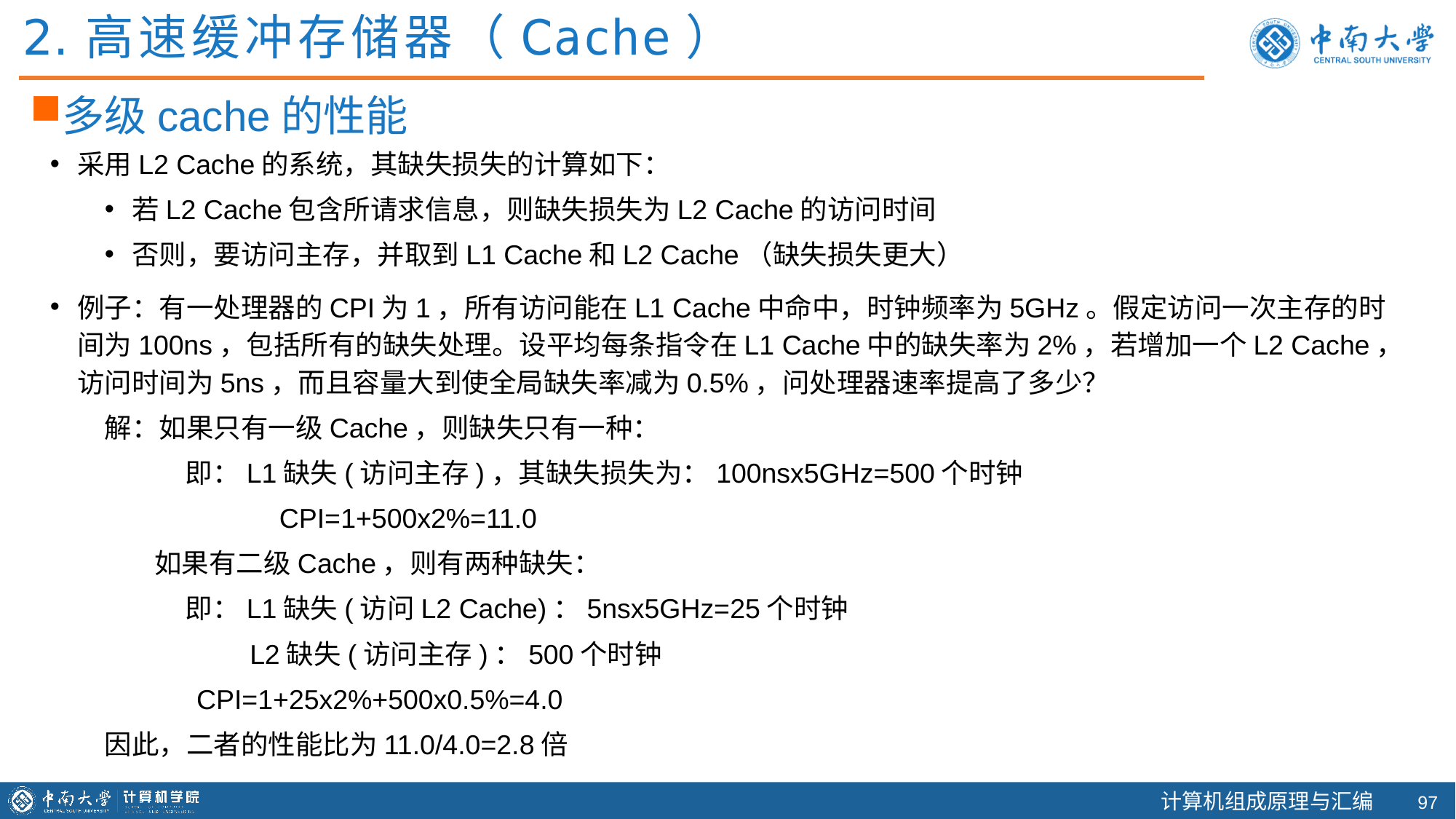

2.高速缓冲存储器（Cache）

多级cache的性能
采用L2 Cache的系统，其缺失损失的计算如下：
若L2 Cache包含所请求信息，则缺失损失为L2 Cache的访问时间
否则，要访问主存，并取到L1 Cache和L2 Cache（缺失损失更大）
例子：有一处理器的CPI为1，所有访问能在L1 Cache中命中，时钟频率为5GHz。假定访问一次主存的时间为100ns，包括所有的缺失处理。设平均每条指令在L1 Cache中的缺失率为2%，若增加一个L2 Cache，访问时间为5ns，而且容量大到使全局缺失率减为0.5%，问处理器速率提高了多少？
解：如果只有一级Cache，则缺失只有一种：
            即：L1缺失(访问主存)，其缺失损失为：100nsx5GHz=500个时钟
		     CPI=1+500x2%=11.0
       如果有二级Cache，则有两种缺失：
            即：L1缺失(访问L2 Cache)：5nsx5GHz=25个时钟
                   L2缺失(访问主存)：500个时钟
            CPI=1+25x2%+500x0.5%=4.0
因此，二者的性能比为11.0/4.0=2.8倍
97